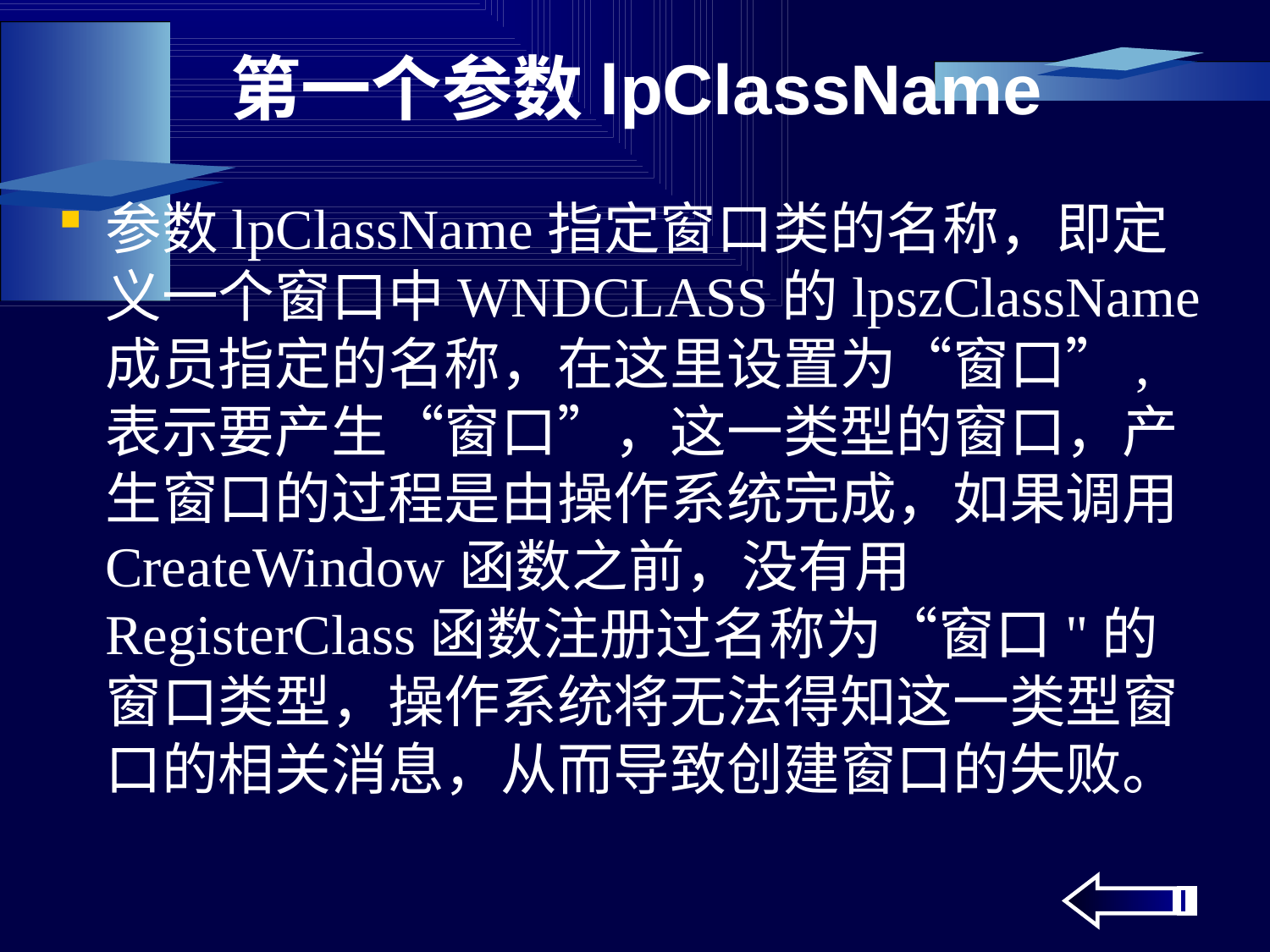

# 第一个参数lpClassName
参数lpClassName指定窗口类的名称，即定义一个窗口中WNDCLASS的lpszClassName成员指定的名称，在这里设置为“窗口”,表示要产生“窗口”，这一类型的窗口，产生窗口的过程是由操作系统完成，如果调用CreateWindow函数之前，没有用RegisterClass函数注册过名称为“窗口"的窗口类型，操作系统将无法得知这一类型窗口的相关消息，从而导致创建窗口的失败。